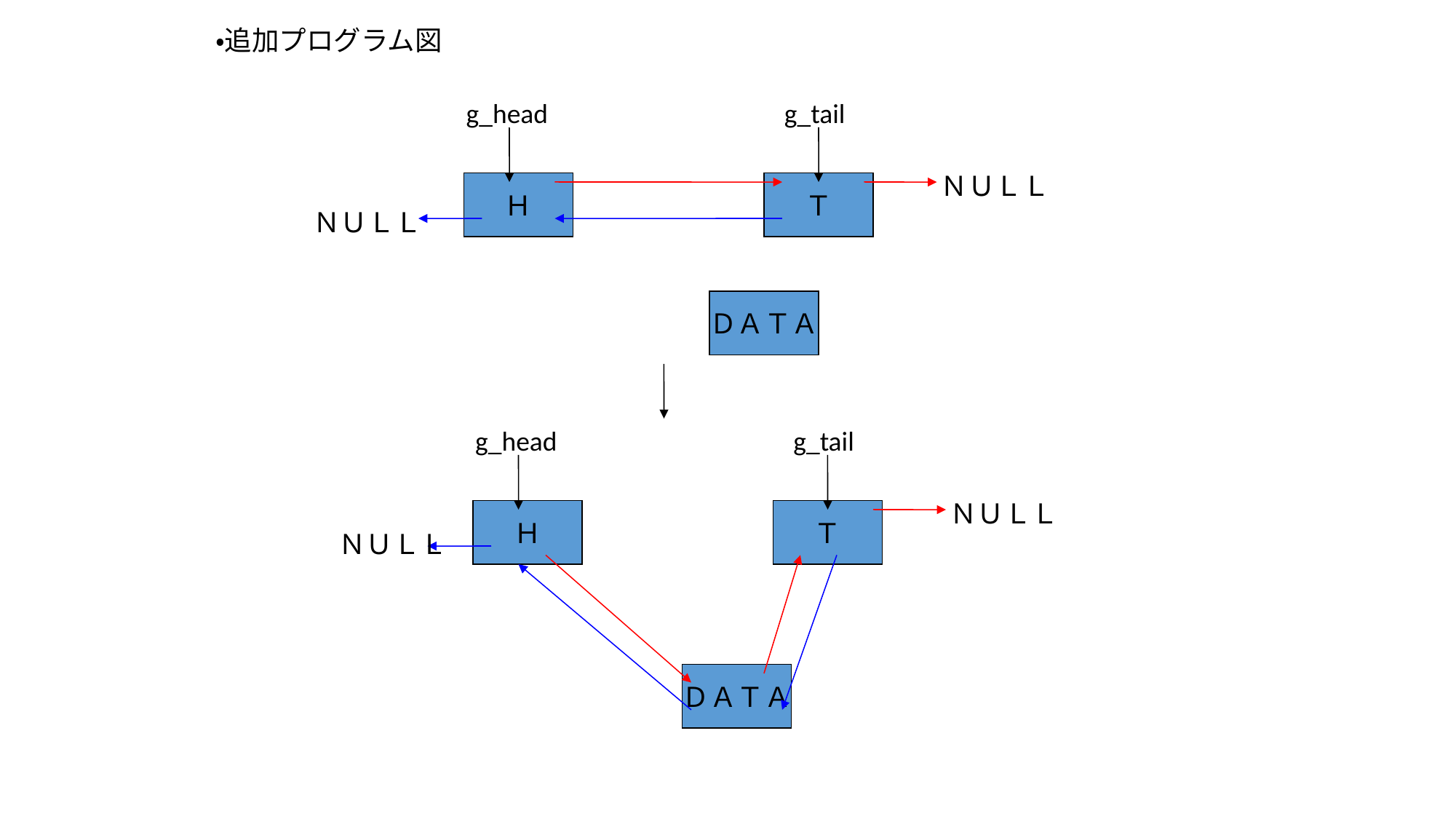

・追加プログラム図
g_head
g_tail

ＮＵＬＬ
Ｈ
Ｔ

ＮＵＬＬ

ＤＡＴＡ

g_head
g_tail

ＮＵＬＬ
Ｈ
Ｔ

ＮＵＬＬ

ＤＡＴＡ